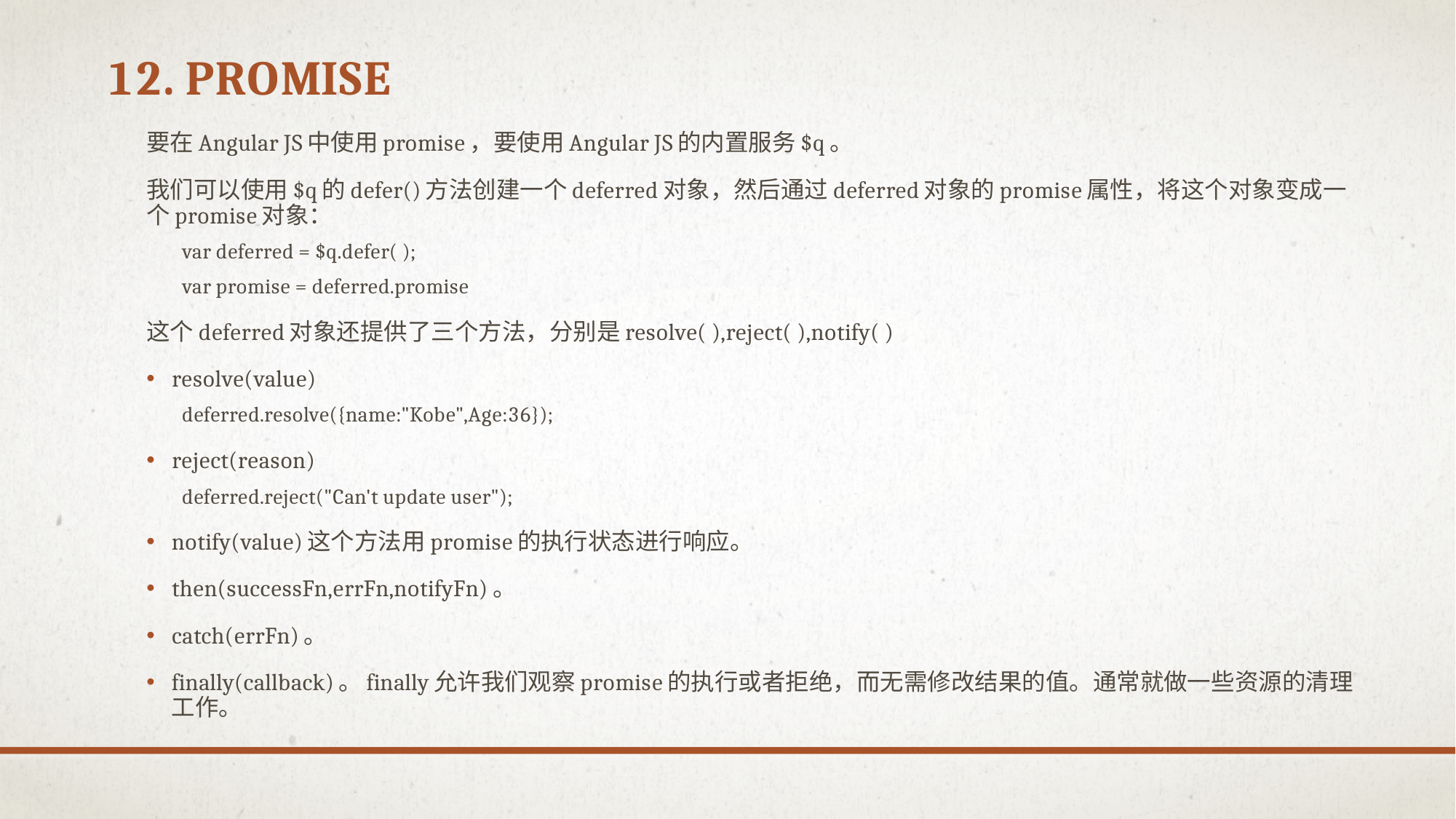

# 12. promise
要在Angular JS中使用promise，要使用Angular JS的内置服务$q。
我们可以使用$q的defer()方法创建一个deferred对象，然后通过deferred对象的promise属性，将这个对象变成一个promise对象：
var deferred = $q.defer( );
var promise = deferred.promise
这个deferred对象还提供了三个方法，分别是resolve( ),reject( ),notify( )
resolve(value)
deferred.resolve({name:"Kobe",Age:36});
reject(reason)
deferred.reject("Can't update user");
notify(value)这个方法用promise的执行状态进行响应。
then(successFn,errFn,notifyFn)。
catch(errFn)。
finally(callback)。finally允许我们观察promise的执行或者拒绝，而无需修改结果的值。通常就做一些资源的清理工作。